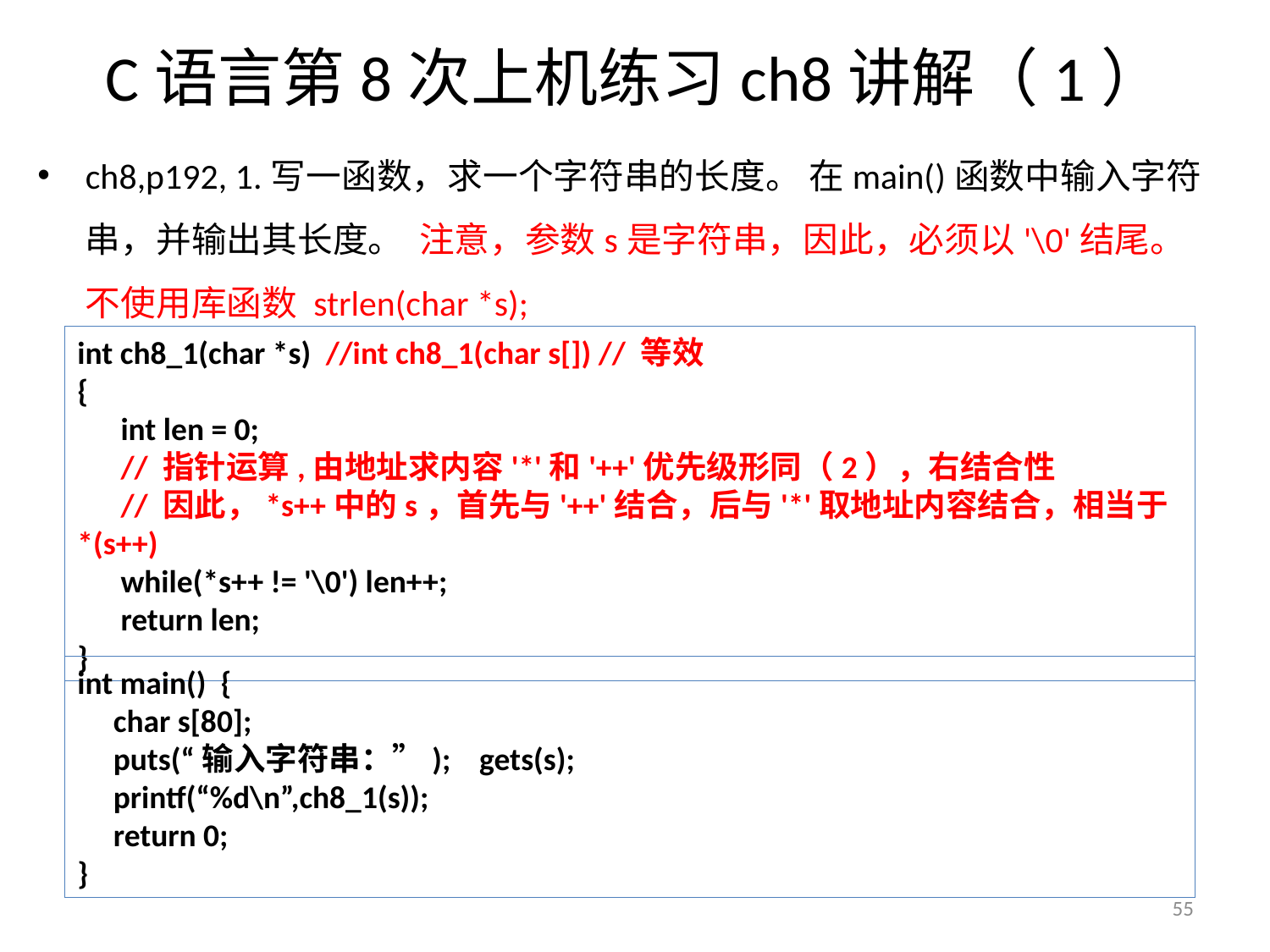

# C语言第8次上机练习ch8讲解（1）
ch8,p192, 1.写一函数，求一个字符串的长度。 在main()函数中输入字符串，并输出其长度。  注意，参数s是字符串，因此，必须以'\0'结尾。不使用库函数 strlen(char *s);
int ch8_1(char *s)  //int ch8_1(char s[]) // 等效
{
      int len = 0;
      // 指针运算,由地址求内容'*'和'++'优先级形同（2），右结合性
      // 因此，*s++中的s，首先与'++'结合，后与'*'取地址内容结合，相当于*(s++)
      while(*s++ != '\0') len++;
      return len;
}
int main()  {
     char s[80];
     puts(“输入字符串：”);    gets(s);
     printf(“%d\n”,ch8_1(s));
     return 0;
}
55